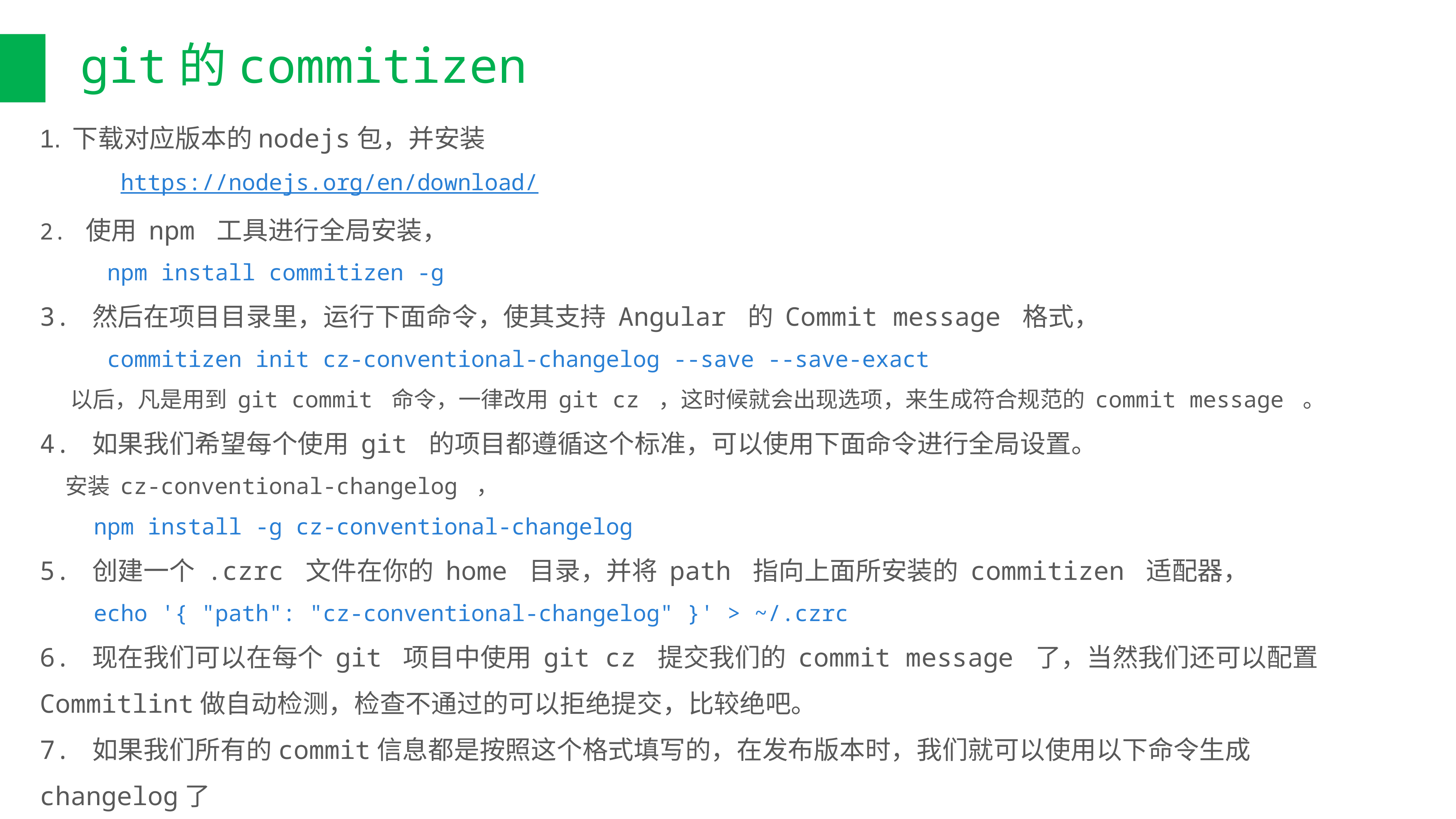

# git的commitizen
下载对应版本的nodejs包，并安装
      https://nodejs.org/en/download/
2. 使用 npm 工具进行全局安装，
     npm install commitizen -g
3. 然后在项目目录里，运行下面命令，使其支持 Angular 的 Commit message 格式，
     commitizen init cz-conventional-changelog --save --save-exact
     以后，凡是用到 git commit 命令，一律改用 git cz ，这时候就会出现选项，来生成符合规范的 commit message 。
4. 如果我们希望每个使用 git 的项目都遵循这个标准，可以使用下面命令进行全局设置。
    安装 cz-conventional-changelog ，
    npm install -g cz-conventional-changelog
5. 创建一个 .czrc 文件在你的 home 目录，并将 path 指向上面所安装的 commitizen 适配器，
    echo '{ "path": "cz-conventional-changelog" }' > ~/.czrc
6. 现在我们可以在每个 git 项目中使用 git cz 提交我们的 commit message 了，当然我们还可以配置Commitlint做自动检测，检查不通过的可以拒绝提交，比较绝吧。
7. 如果我们所有的commit信息都是按照这个格式填写的，在发布版本时，我们就可以使用以下命令生成changelog了
    conventional-changelog -p angular -i CHANGELOG.md -s